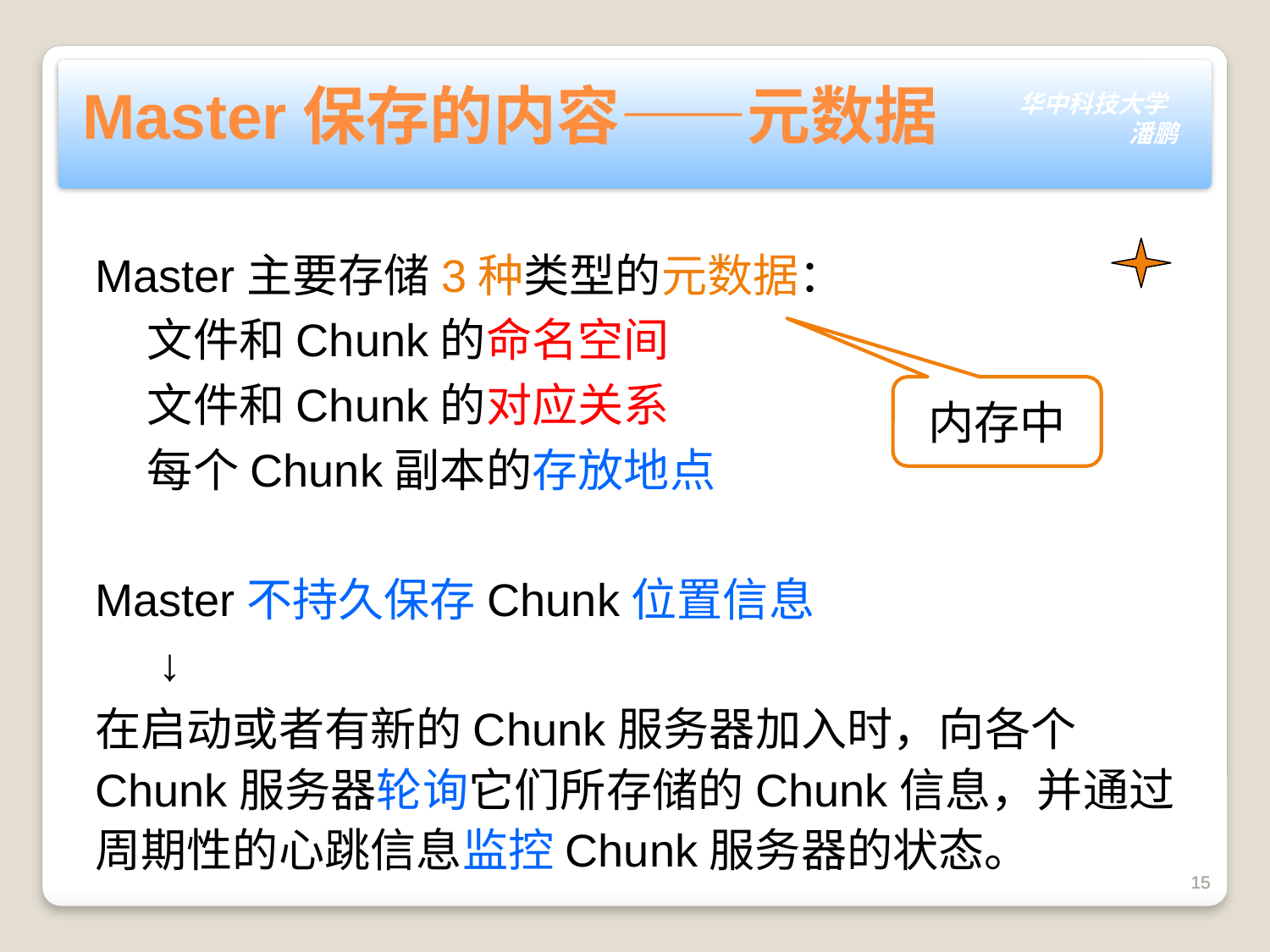

Master保存的内容——元数据
Master主要存储3种类型的元数据：
    文件和Chunk的命名空间
    文件和Chunk的对应关系
    每个Chunk副本的存放地点

Master不持久保存Chunk位置信息
     ↓
在启动或者有新的Chunk服务器加入时，向各个Chunk服务器轮询它们所存储的Chunk信息，并通过周期性的心跳信息监控Chunk服务器的状态。

内存中
15
15